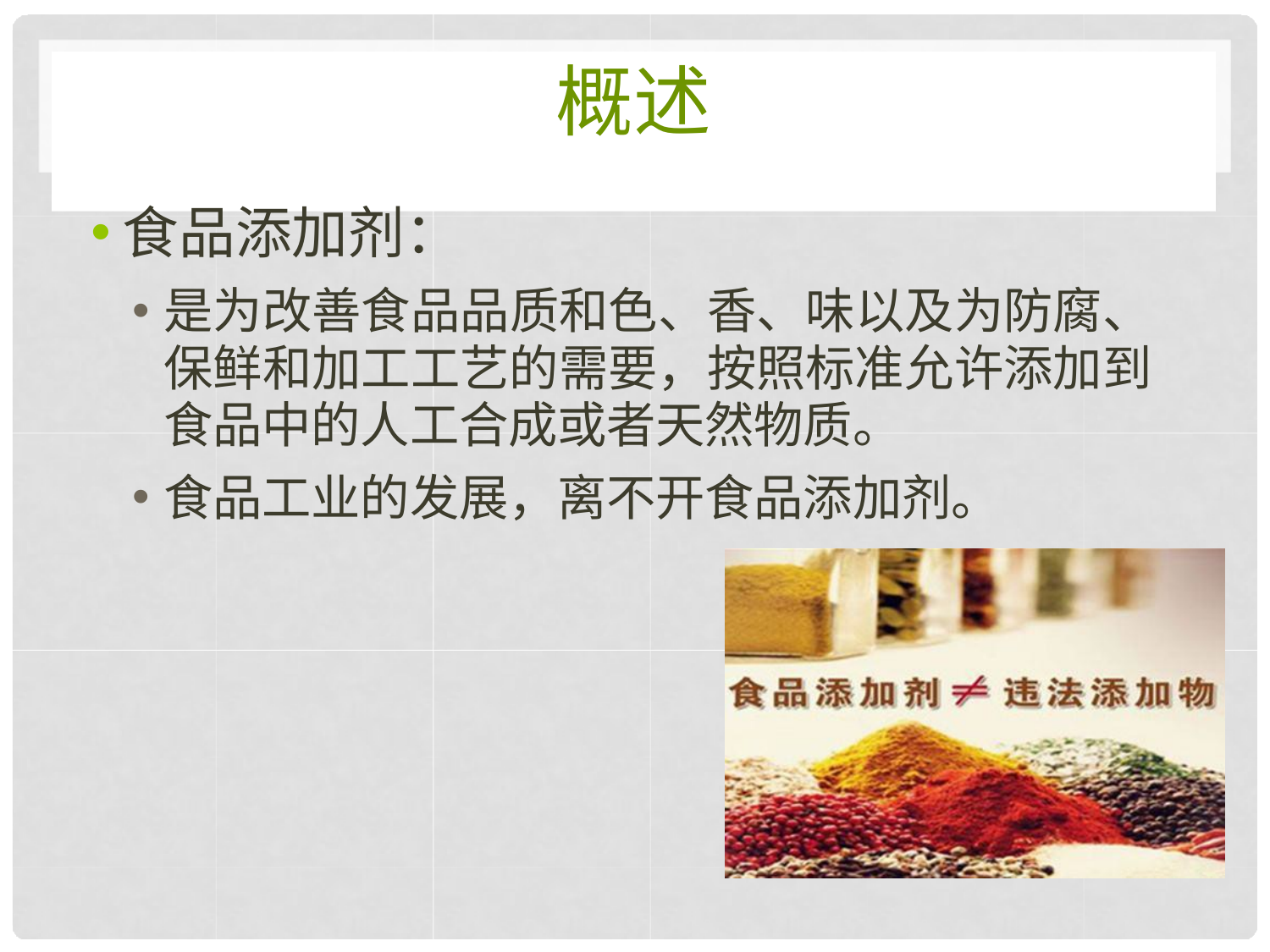

# 概述
食品添加剂：
是为改善食品品质和色、香、味以及为防腐、 保鲜和加工工艺的需要，按照标准允许添加到 食品中的人工合成或者天然物质。
食品工业的发展，离不开食品添加剂。